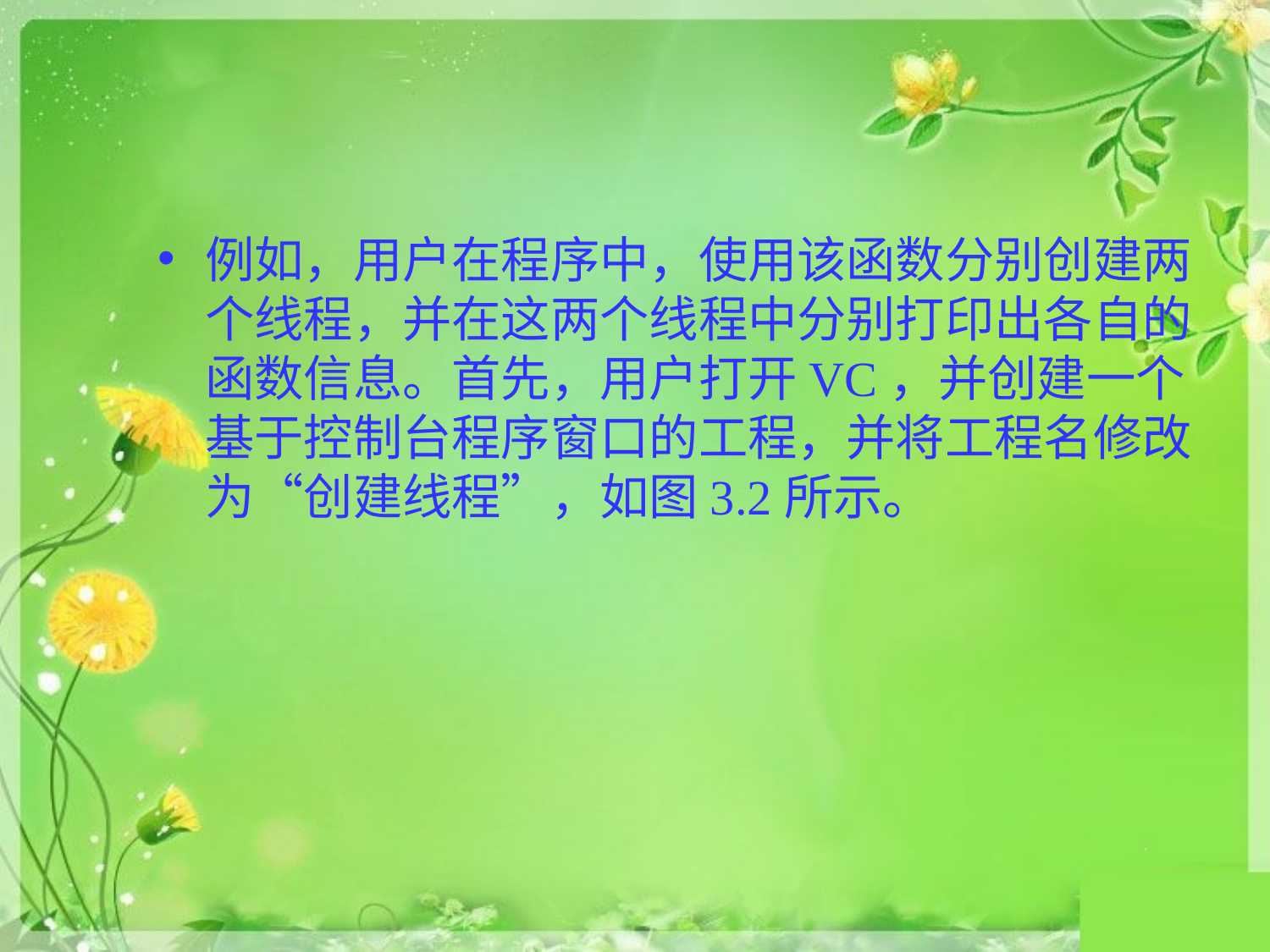

#
例如，用户在程序中，使用该函数分别创建两个线程，并在这两个线程中分别打印出各自的函数信息。首先，用户打开VC，并创建一个基于控制台程序窗口的工程，并将工程名修改为“创建线程”，如图3.2所示。